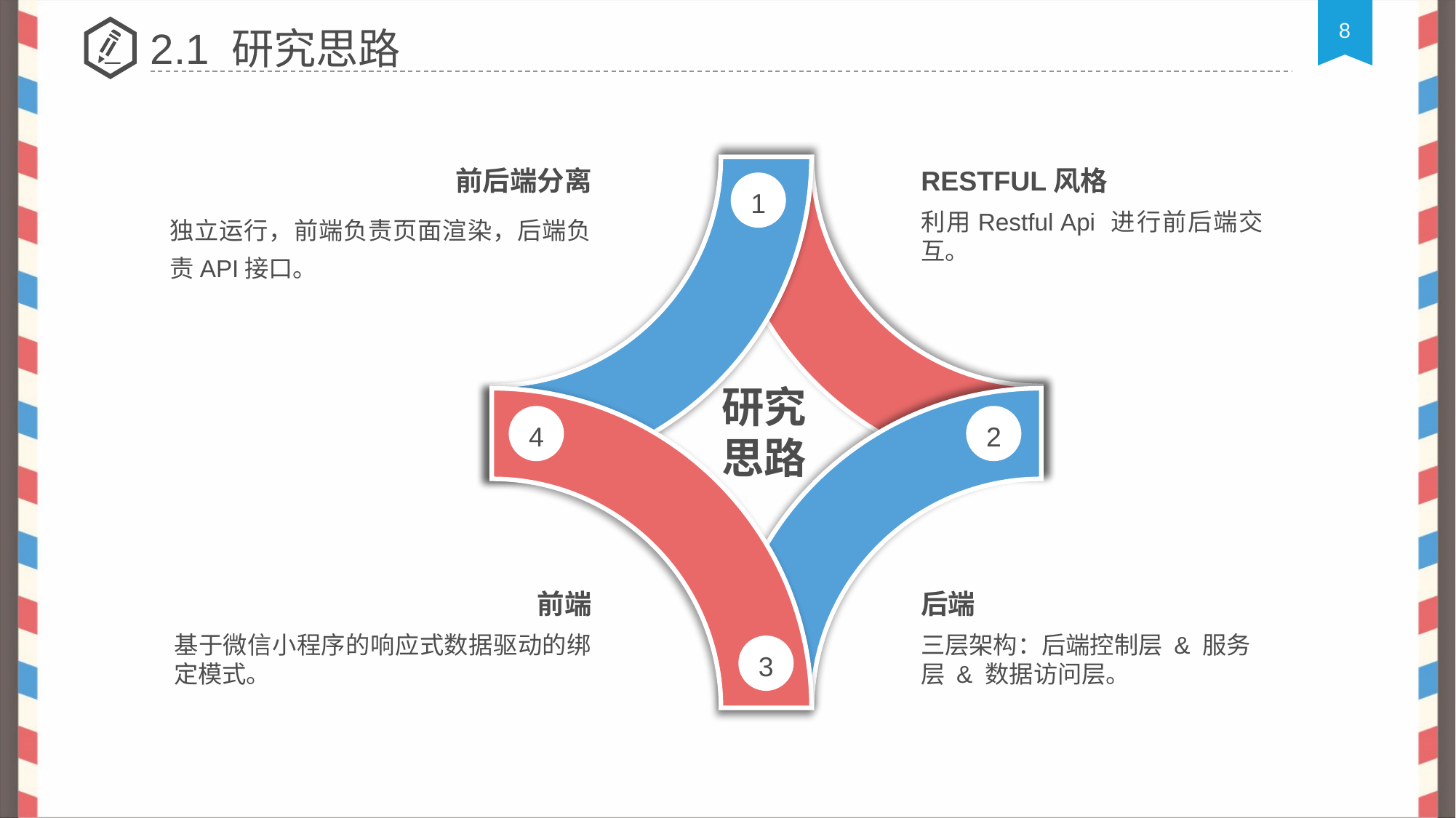

2.1 研究思路

前后端分离
RESTFUL风格
1
独立运行，前端负责页面渲染，后端负责API接口。
利用Restful Api 进行前后端交互。
研究思路

4
2
前端
后端
基于微信小程序的响应式数据驱动的绑定模式。
三层架构：后端控制层 & 服务层 & 数据访问层。
3